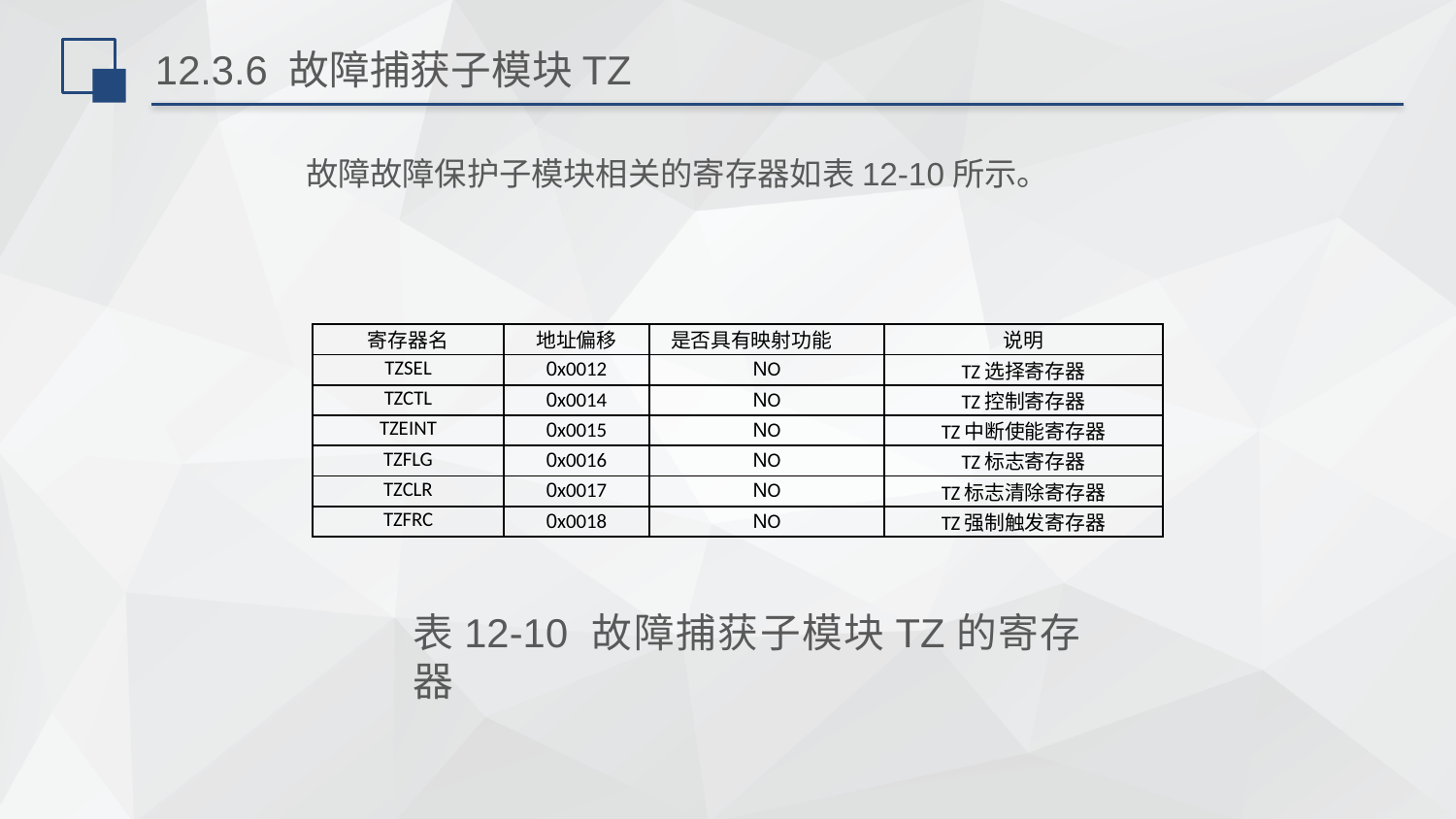

# 12.3.6 故障捕获子模块TZ
故障故障保护子模块相关的寄存器如表12-10所示。
| 寄存器名 | 地址偏移 | 是否具有映射功能 | 说明 |
| --- | --- | --- | --- |
| TZSEL | 0x0012 | NO | TZ选择寄存器 |
| TZCTL | 0x0014 | NO | TZ控制寄存器 |
| TZEINT | 0x0015 | NO | TZ中断使能寄存器 |
| TZFLG | 0x0016 | NO | TZ标志寄存器 |
| TZCLR | 0x0017 | NO | TZ标志清除寄存器 |
| TZFRC | 0x0018 | NO | TZ强制触发寄存器 |
表12-10 故障捕获子模块TZ的寄存器